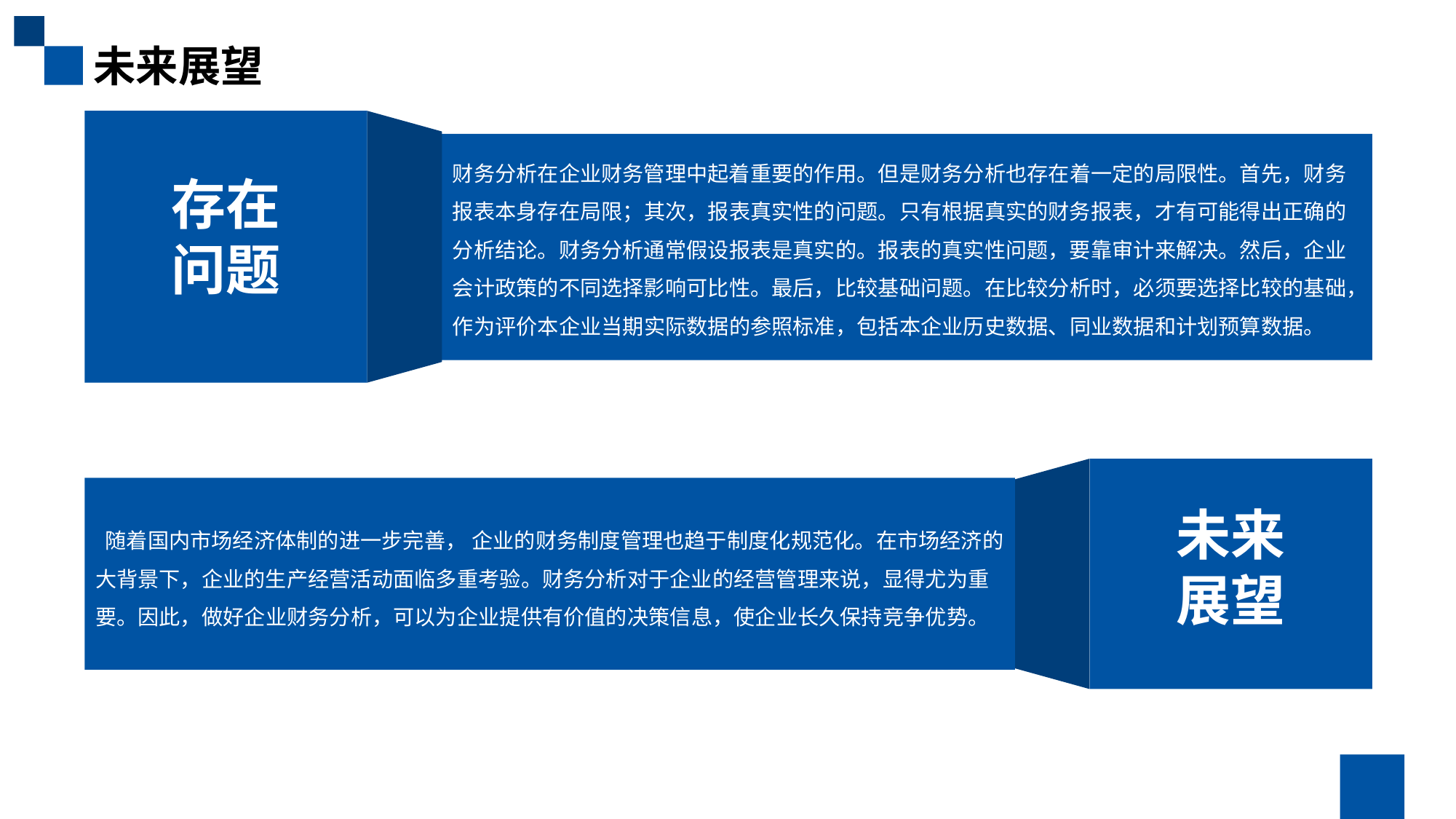

未来展望

财务分析在企业财务管理中起着重要的作用。但是财务分析也存在着一定的局限性。首先，财务报表本身存在局限；其次，报表真实性的问题。只有根据真实的财务报表，才有可能得出正确的分析结论。财务分析通常假设报表是真实的。报表的真实性问题，要靠审计来解决。然后，企业会计政策的不同选择影响可比性。最后，比较基础问题。在比较分析时，必须要选择比较的基础，作为评价本企业当期实际数据的参照标准，包括本企业历史数据、同业数据和计划预算数据。
存在
问题

未来
展望
 随着国内市场经济体制的进一步完善， 企业的财务制度管理也趋于制度化规范化。在市场经济的大背景下，企业的生产经营活动面临多重考验。财务分析对于企业的经营管理来说，显得尤为重要。因此，做好企业财务分析，可以为企业提供有价值的决策信息，使企业长久保持竞争优势。
15